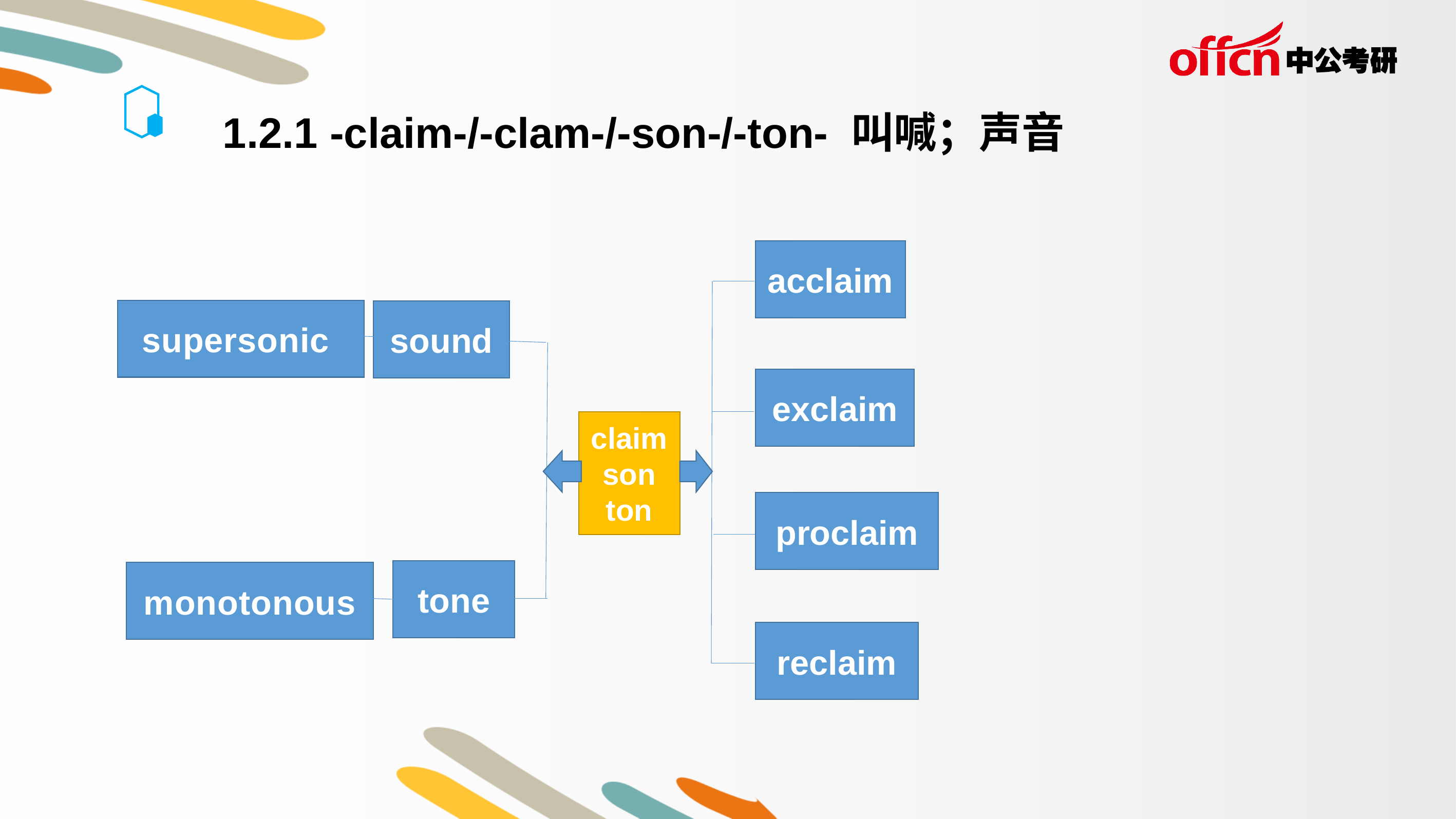

1.2.1 -claim-/-clam-/-son-/-ton- 叫喊；声音
acclaim
supersonic
sound
exclaim
claim
son
ton

proclaim
tone
monotonous
reclaim